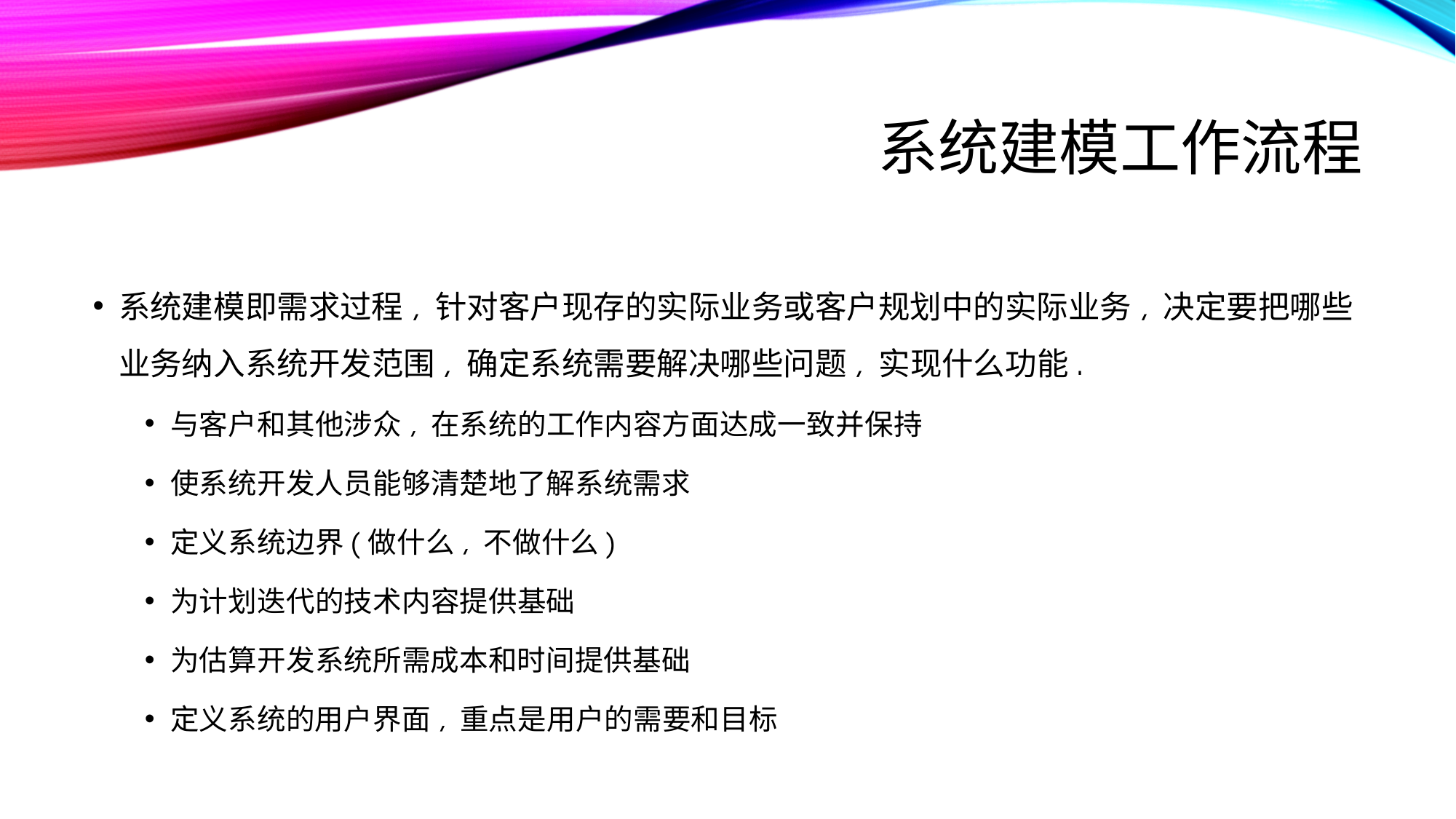

# 系统建模工作流程
系统建模即需求过程, 针对客户现存的实际业务或客户规划中的实际业务, 决定要把哪些业务纳入系统开发范围, 确定系统需要解决哪些问题, 实现什么功能.
与客户和其他涉众, 在系统的工作内容方面达成一致并保持
使系统开发人员能够清楚地了解系统需求
定义系统边界(做什么, 不做什么)
为计划迭代的技术内容提供基础
为估算开发系统所需成本和时间提供基础
定义系统的用户界面, 重点是用户的需要和目标